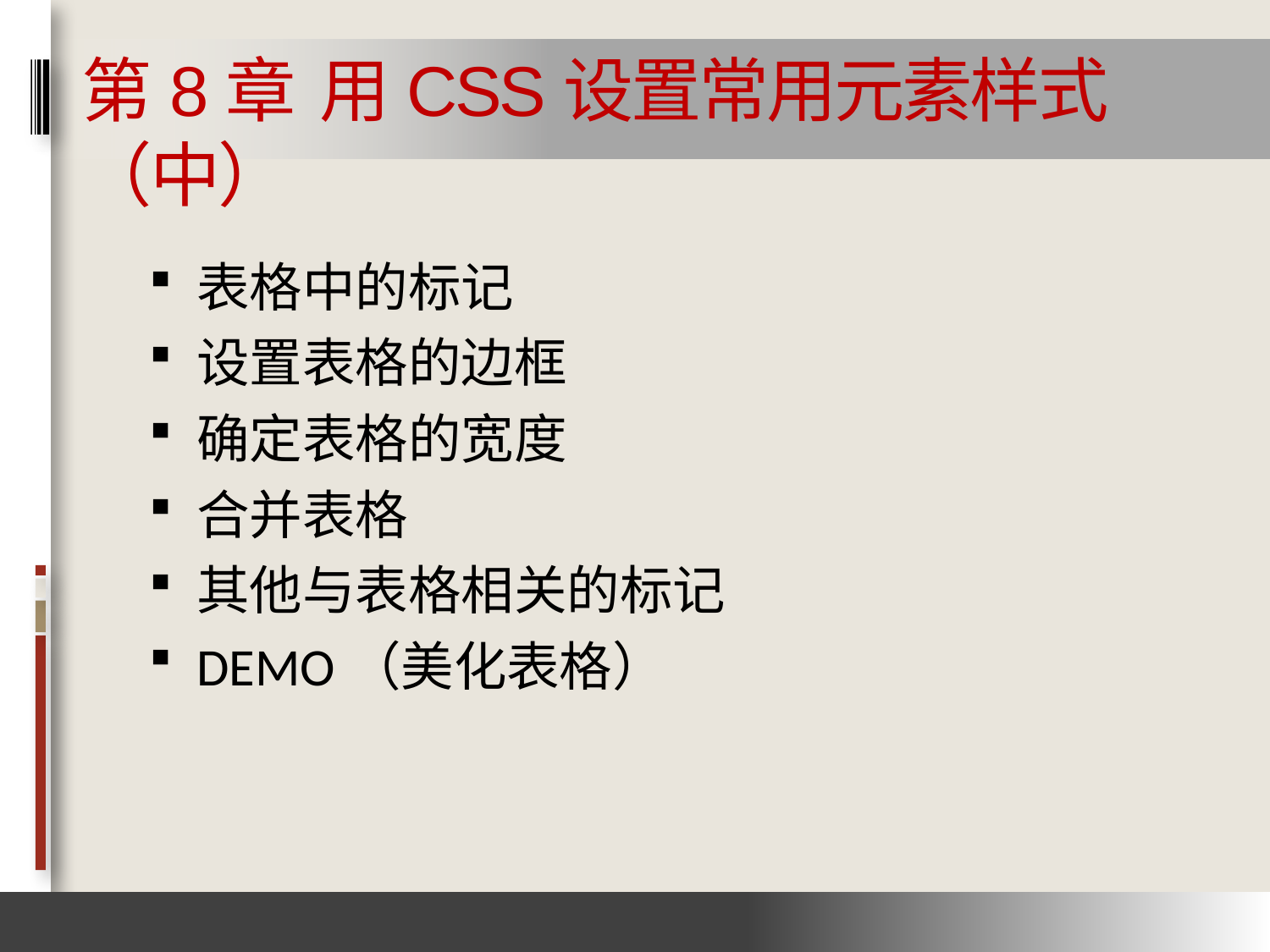

# 第8章  用CSS设置常用元素样式（中）
表格中的标记
设置表格的边框
确定表格的宽度
合并表格
其他与表格相关的标记
DEMO（美化表格）